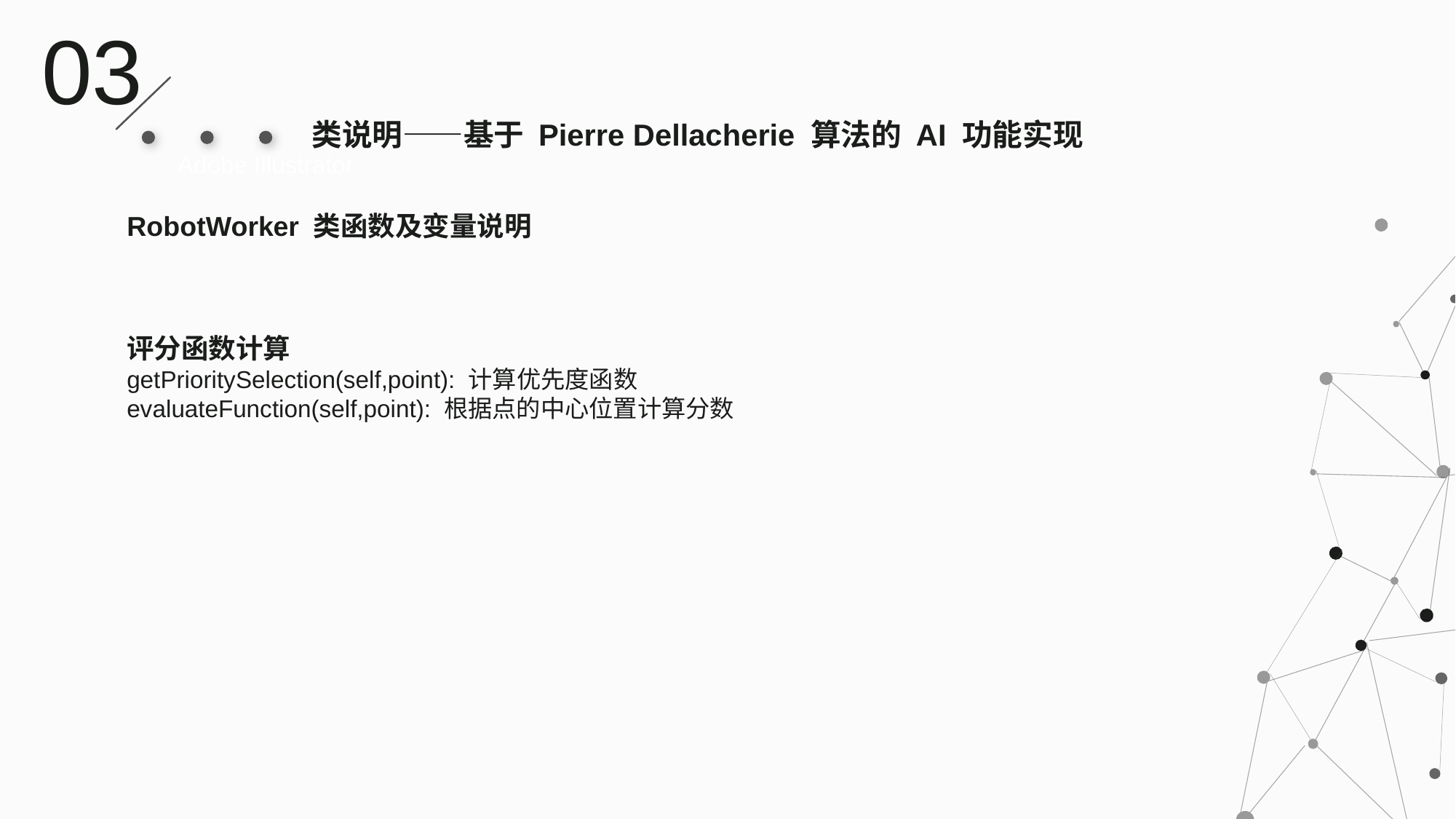

03
类说明——基于 Pierre Dellacherie 算法的 AI 功能实现

Adobe Illustrator
RobotWorker 类函数及变量说明

评分函数计算
getPrioritySelection(self,point): 计算优先度函数
evaluateFunction(self,point): 根据点的中心位置计算分数